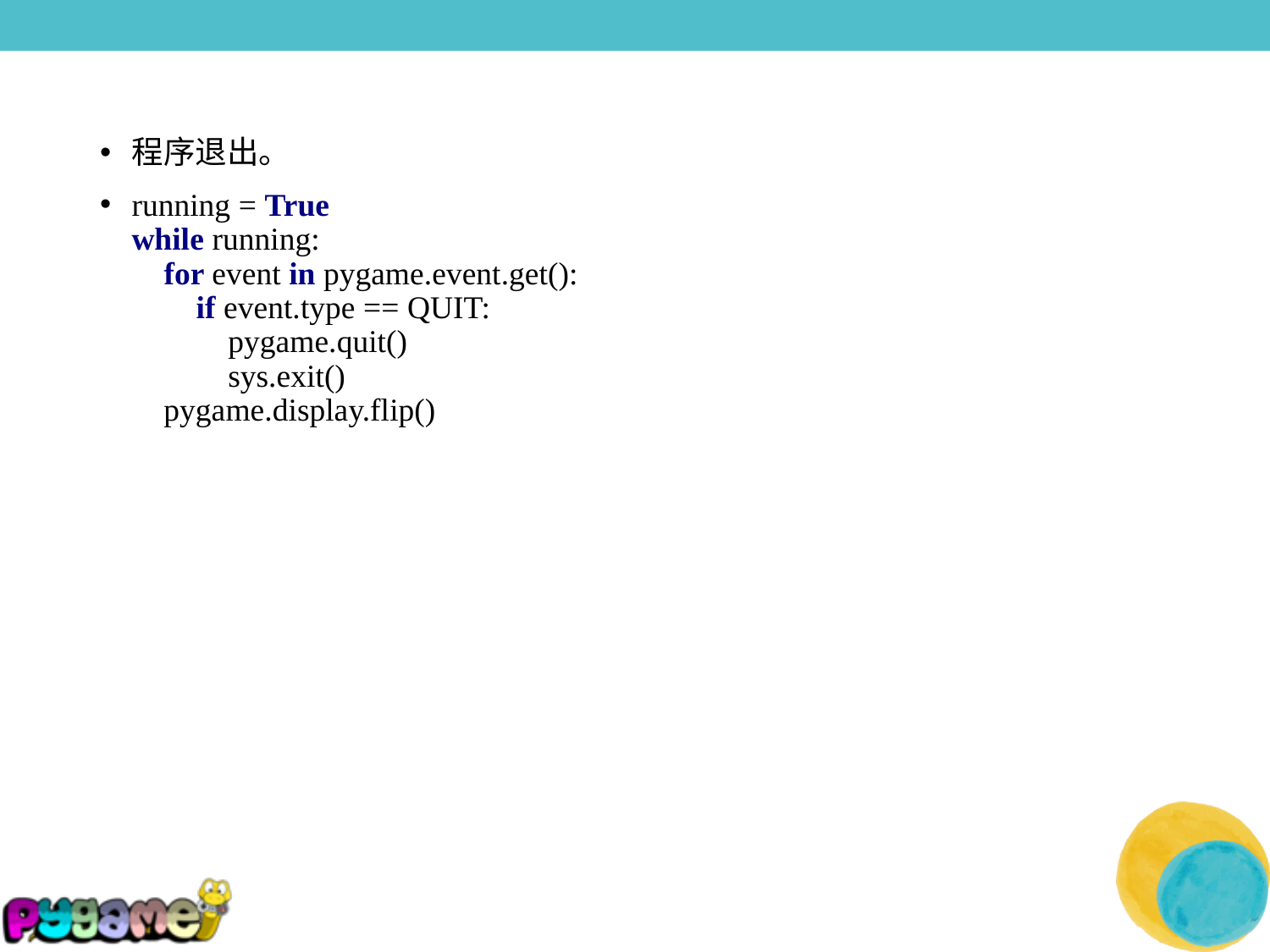

程序退出。
running = True
while running:
    for event in pygame.event.get():
        if event.type == QUIT:
            pygame.quit()
            sys.exit()
    pygame.display.flip()